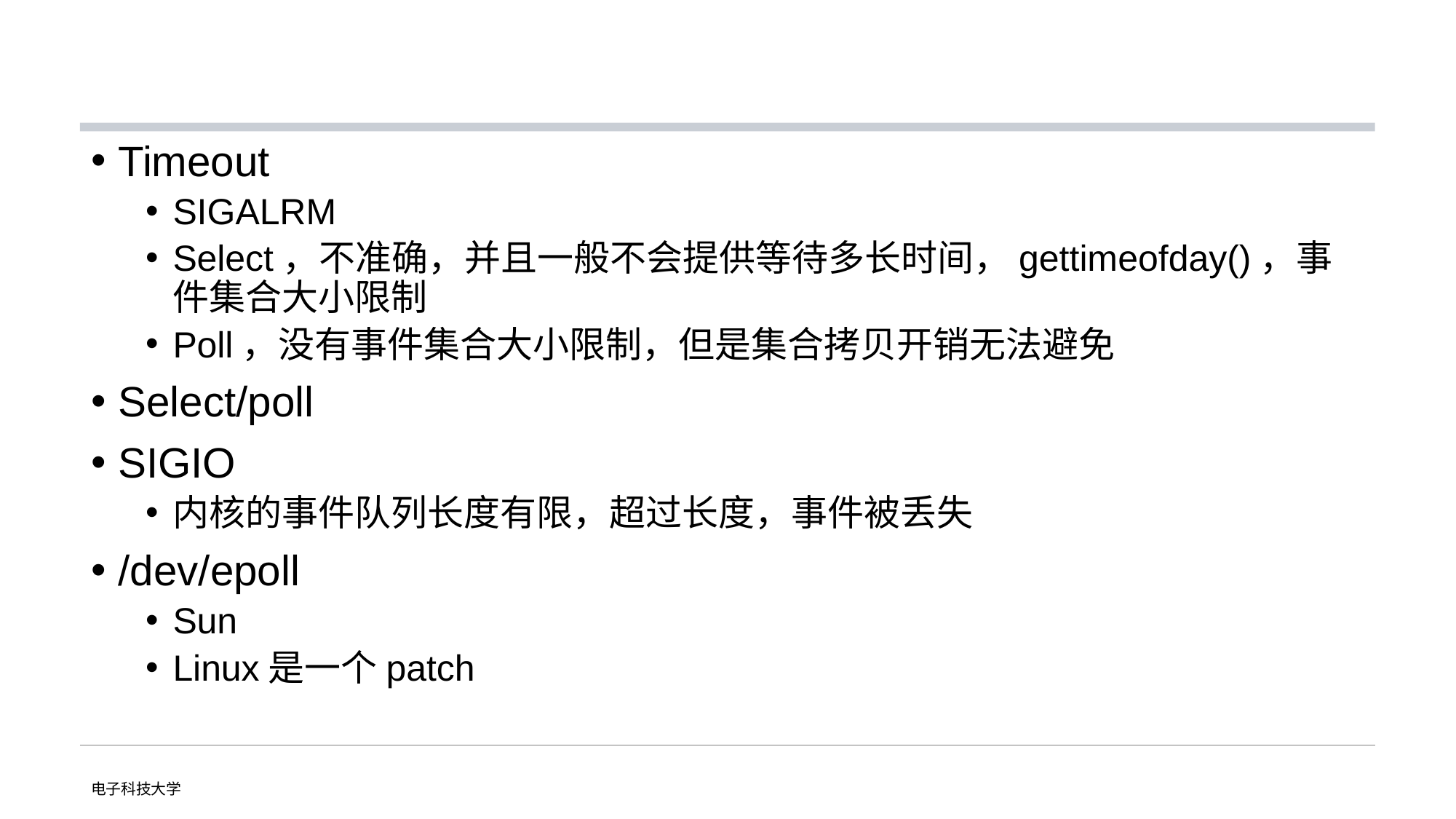

#
Timeout
SIGALRM
Select，不准确，并且一般不会提供等待多长时间，gettimeofday()，事件集合大小限制
Poll，没有事件集合大小限制，但是集合拷贝开销无法避免
Select/poll
SIGIO
内核的事件队列长度有限，超过长度，事件被丢失
/dev/epoll
Sun
Linux是一个patch
电子科技大学